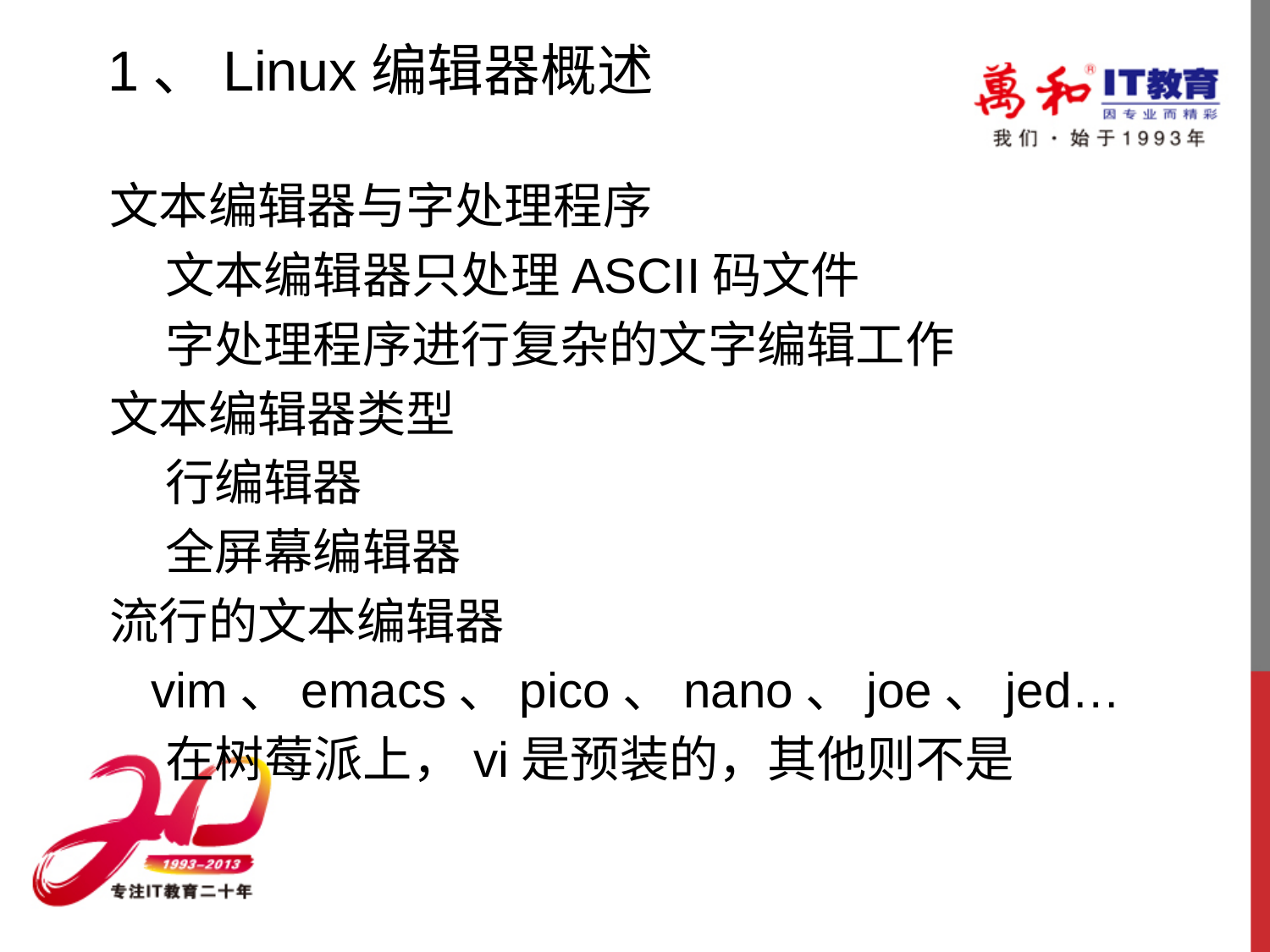

# 1、Linux编辑器概述
文本编辑器与字处理程序
文本编辑器只处理ASCII码文件
字处理程序进行复杂的文字编辑工作
文本编辑器类型
行编辑器
全屏幕编辑器
流行的文本编辑器
   vim、emacs、pico、nano、joe、jed…
    在树莓派上，vi是预装的，其他则不是